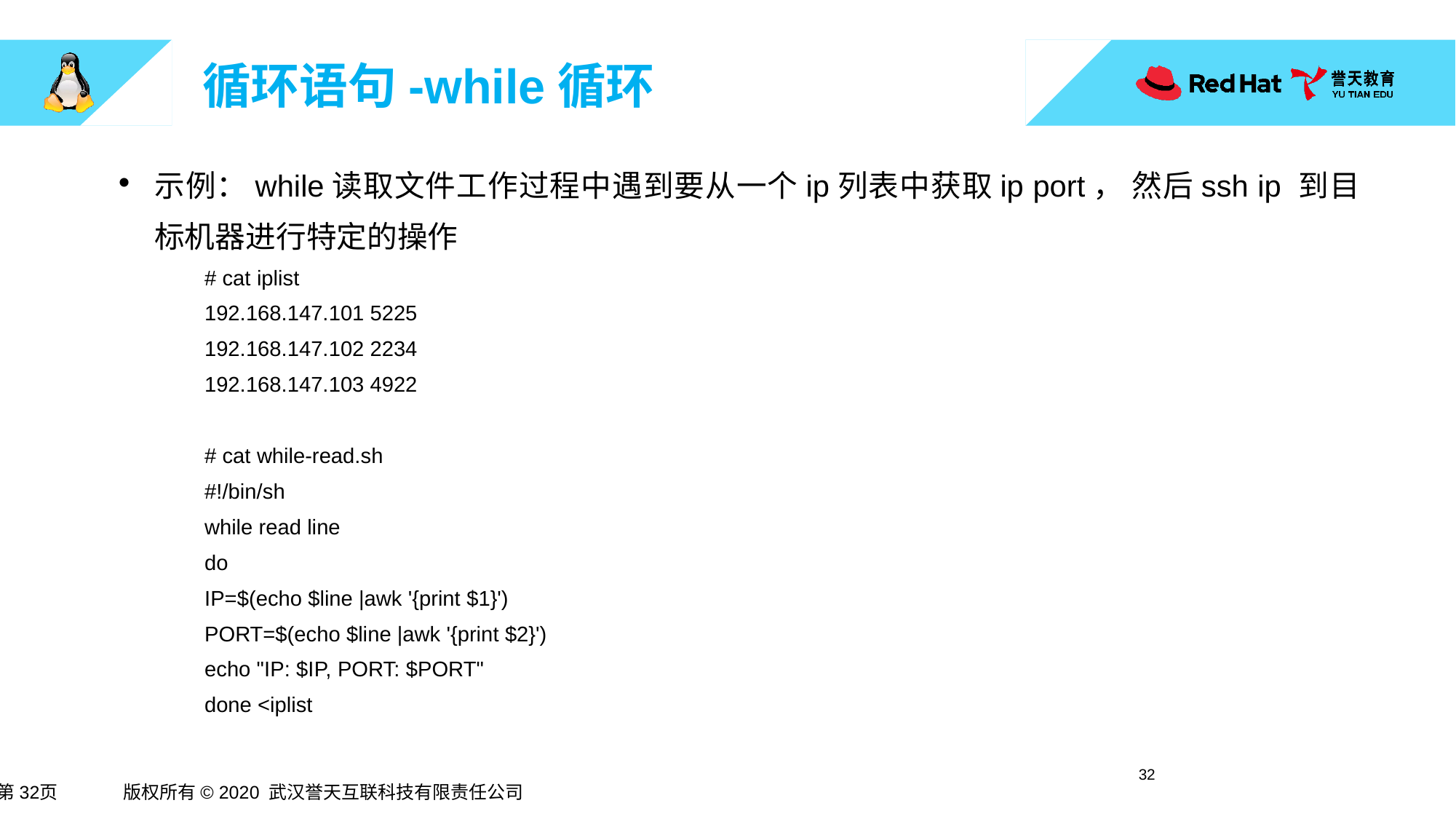

# 循环语句-while循环
示例：while读取文件工作过程中遇到要从一个ip列表中获取ip port， 然后ssh ip 到目标机器进行特定的操作
# cat iplist
192.168.147.101 5225
192.168.147.102 2234
192.168.147.103 4922

# cat while-read.sh
#!/bin/sh
while read line
do
IP=$(echo $line |awk '{print $1}')
PORT=$(echo $line |awk '{print $2}')
echo "IP: $IP, PORT: $PORT"
done <iplist
32